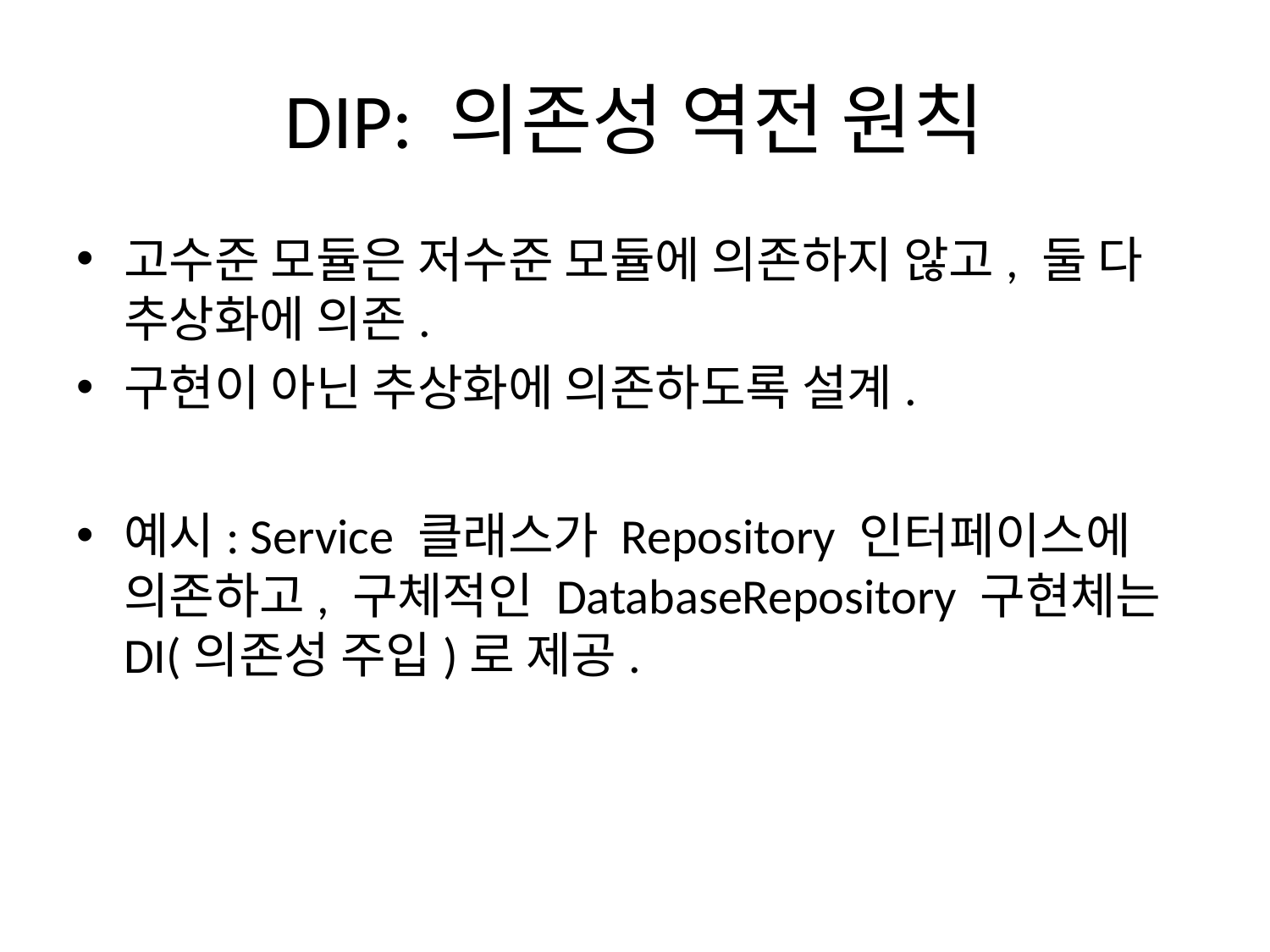

# DIP: 의존성 역전 원칙
고수준 모듈은 저수준 모듈에 의존하지 않고, 둘 다 추상화에 의존.
구현이 아닌 추상화에 의존하도록 설계.

예시: Service 클래스가 Repository 인터페이스에 의존하고, 구체적인 DatabaseRepository 구현체는 DI(의존성 주입)로 제공.